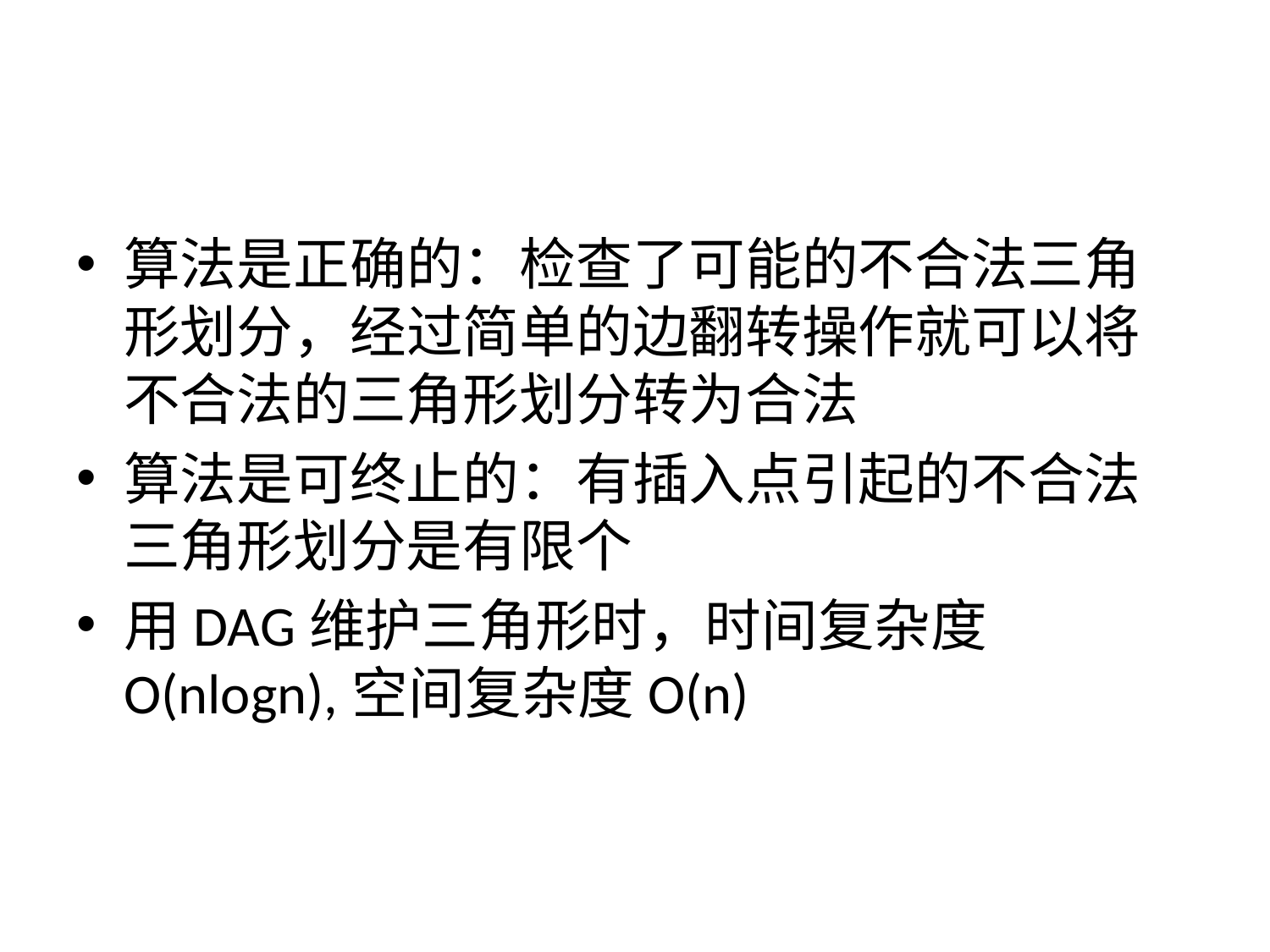

#
算法是正确的：检查了可能的不合法三角形划分，经过简单的边翻转操作就可以将不合法的三角形划分转为合法
算法是可终止的：有插入点引起的不合法三角形划分是有限个
用DAG维护三角形时，时间复杂度O(nlogn),空间复杂度O(n)